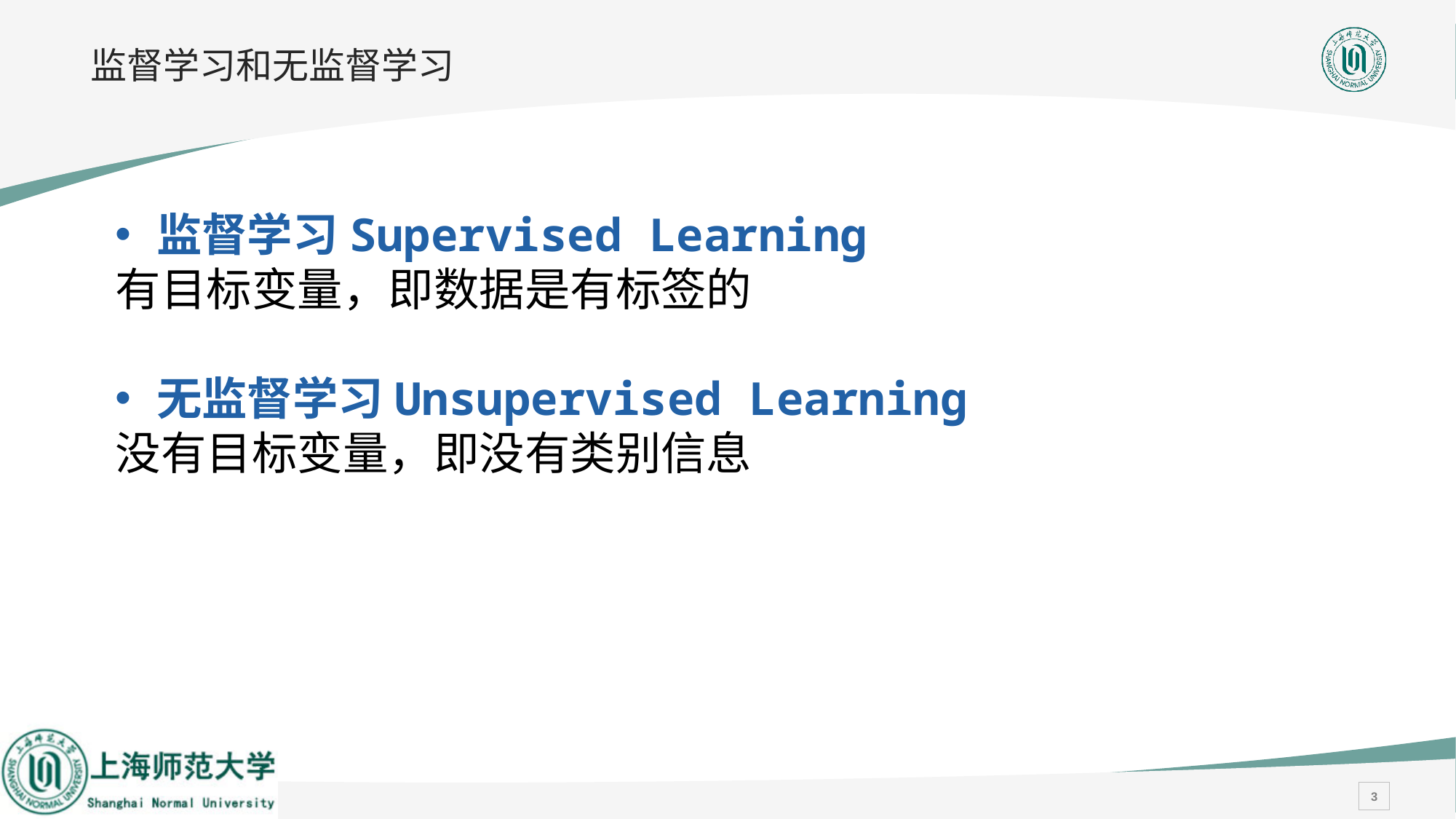

# 监督学习和无监督学习
监督学习Supervised Learning
有目标变量，即数据是有标签的

无监督学习Unsupervised Learning
没有目标变量，即没有类别信息